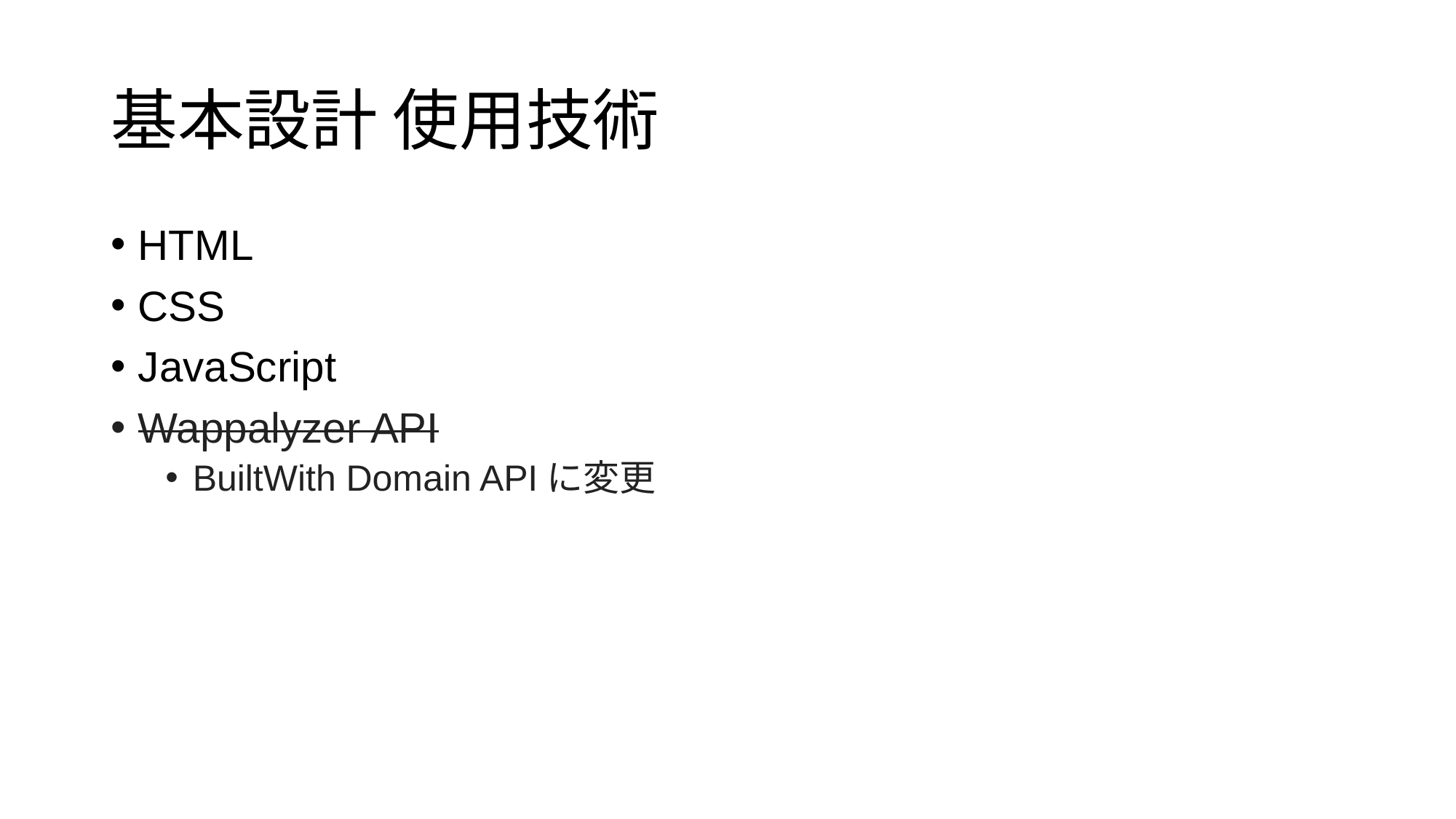

# 基本設計 使用技術
HTML
CSS
JavaScript
Wappalyzer API
BuiltWith Domain APIに変更